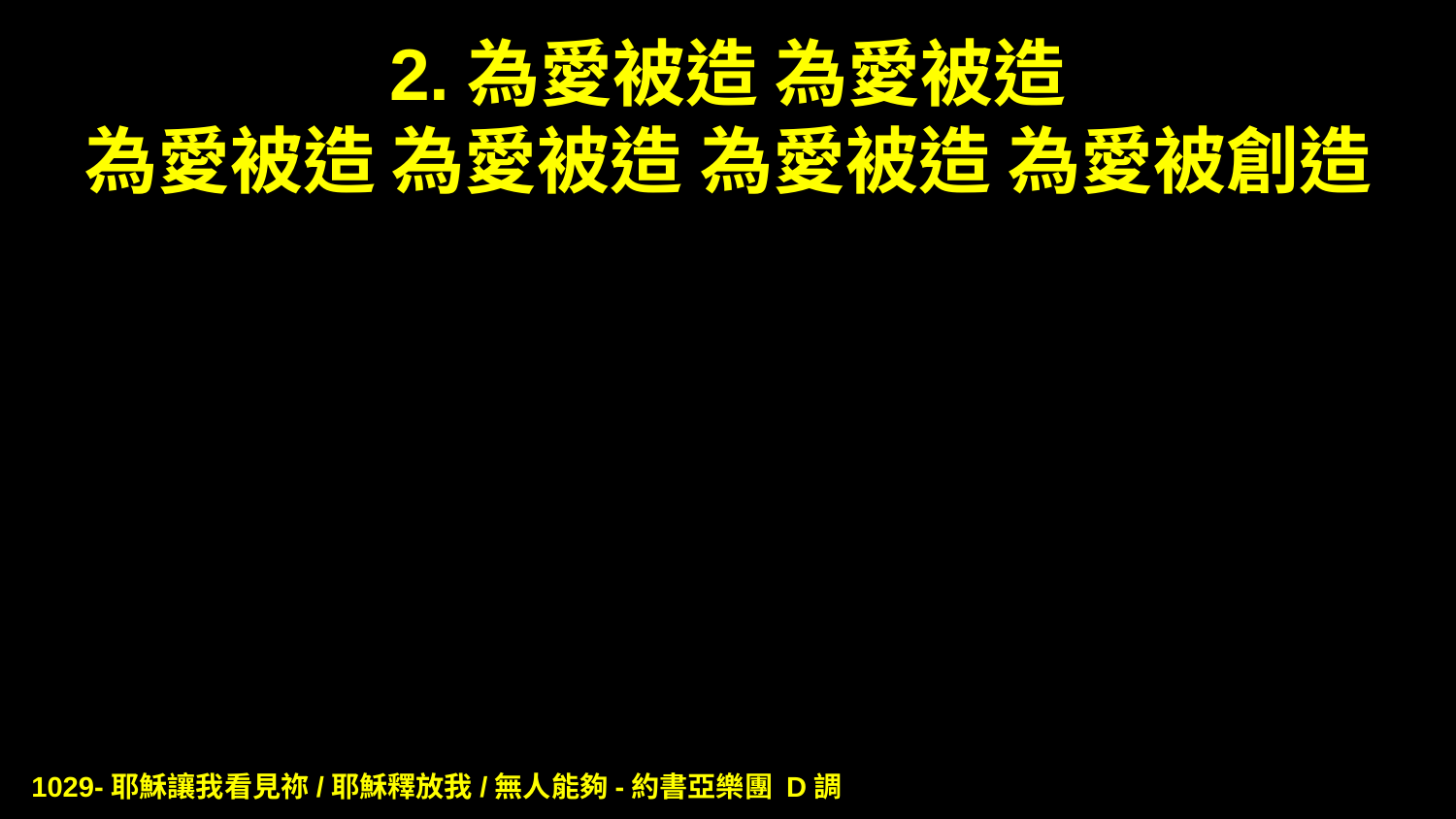

# 2.為愛被造 為愛被造 為愛被造 為愛被造 為愛被造 為愛被創造
1029-耶穌讓我看見祢/耶穌釋放我/無人能夠-約書亞樂團 D調